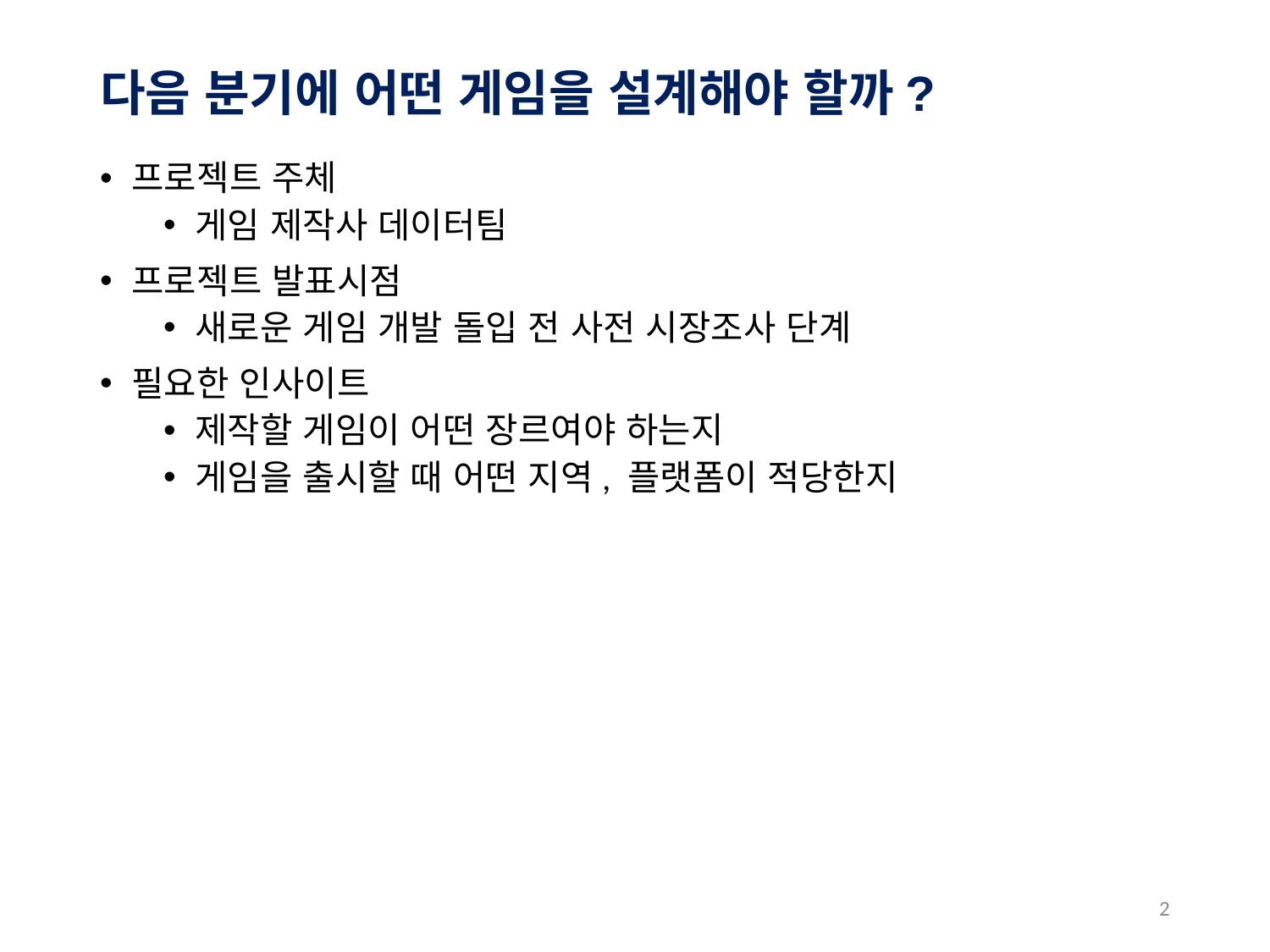

다음 분기에 어떤 게임을 설계해야 할까?
프로젝트 주체
게임 제작사 데이터팀
프로젝트 발표시점
새로운 게임 개발 돌입 전 사전 시장조사 단계
필요한 인사이트
제작할 게임이 어떤 장르여야 하는지
게임을 출시할 때 어떤 지역, 플랫폼이 적당한지
2